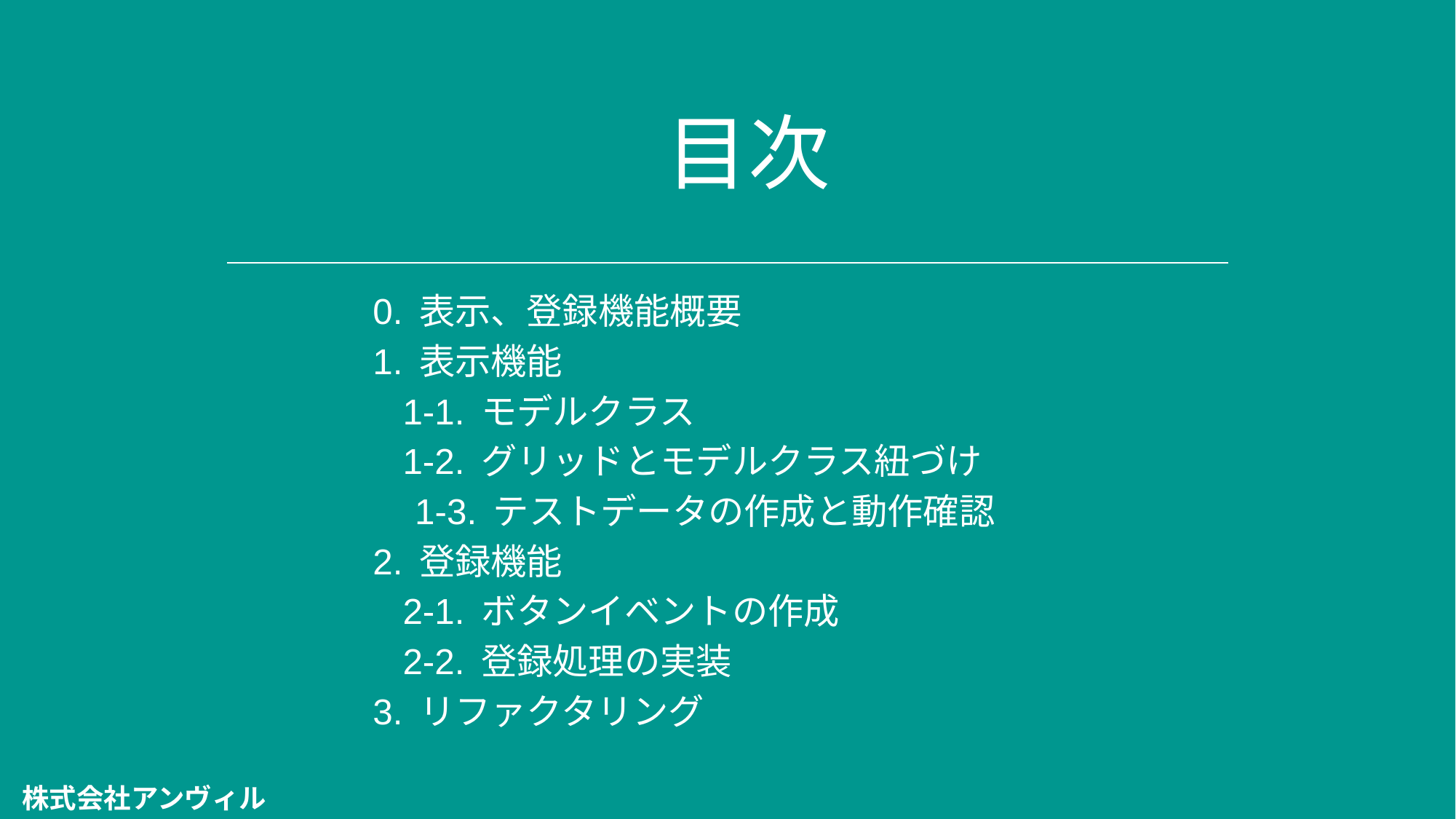

# 目次
0. 表示、登録機能概要
1. 表示機能
   1-1. モデルクラス
   1-2. グリッドとモデルクラス紐づけ
　1-3. テストデータの作成と動作確認
2. 登録機能
   2-1. ボタンイベントの作成
   2-2. 登録処理の実装
3. リファクタリング